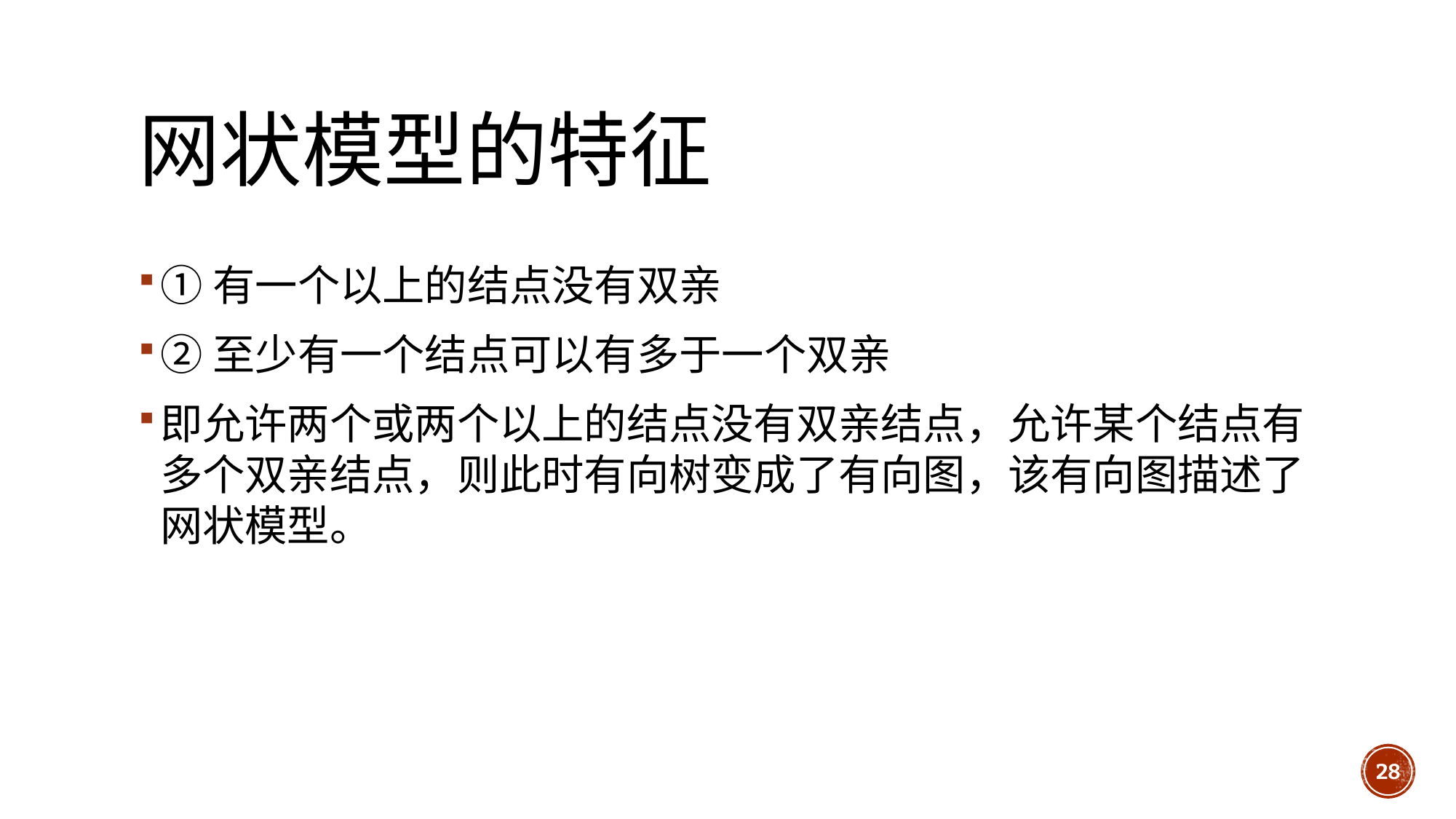

# 网状模型的特征
①有一个以上的结点没有双亲
②至少有一个结点可以有多于一个双亲
即允许两个或两个以上的结点没有双亲结点，允许某个结点有多个双亲结点，则此时有向树变成了有向图，该有向图描述了网状模型。

28